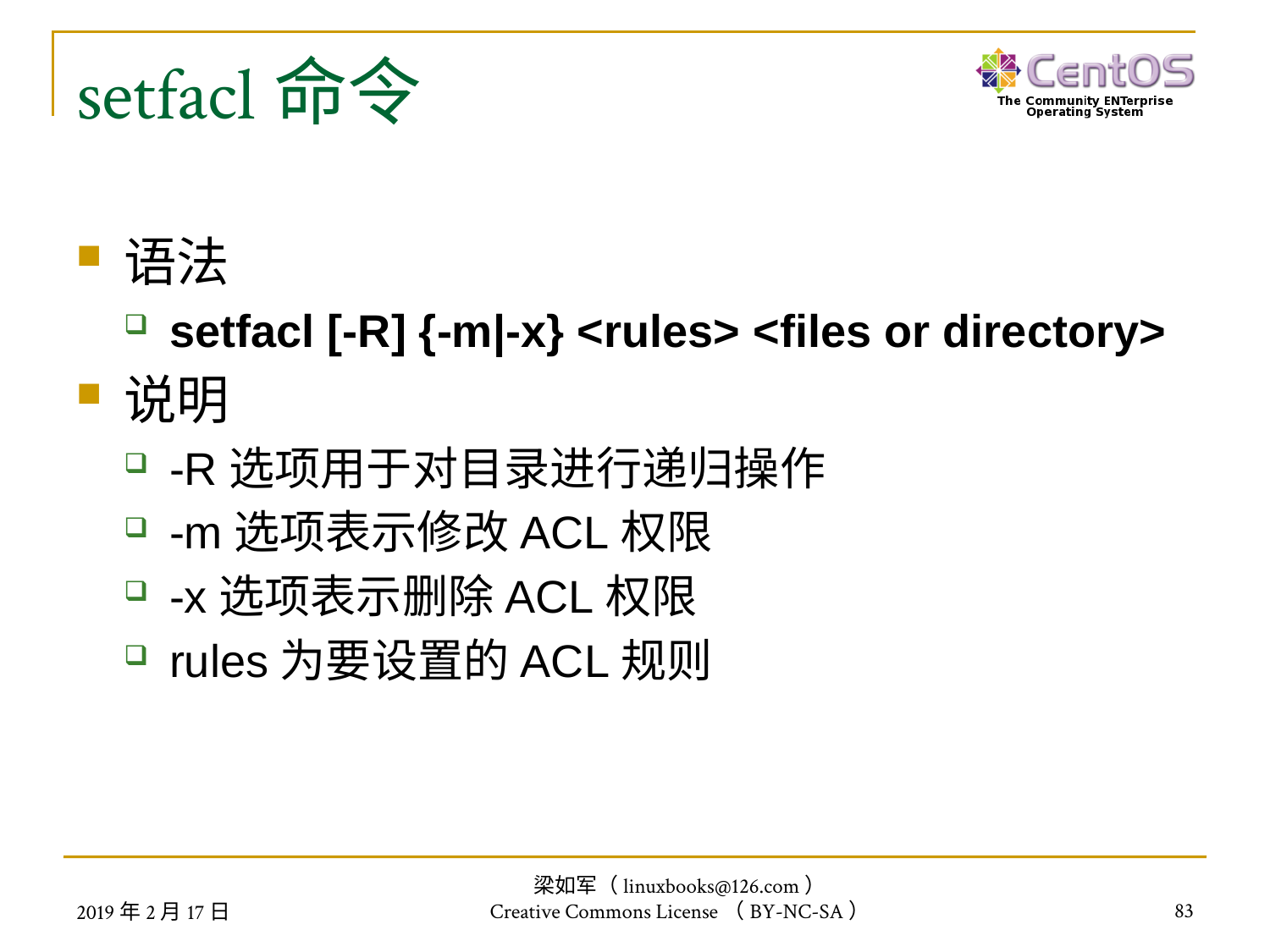

# setfacl命令
语法
setfacl [-R] {-m|-x} <rules> <files or directory>
说明
-R选项用于对目录进行递归操作
-m选项表示修改ACL权限
-x选项表示删除ACL权限
rules为要设置的ACL规则
梁如军（linuxbooks@126.com）
Creative Commons License（BY-NC-SA）
2019年2月17日
83